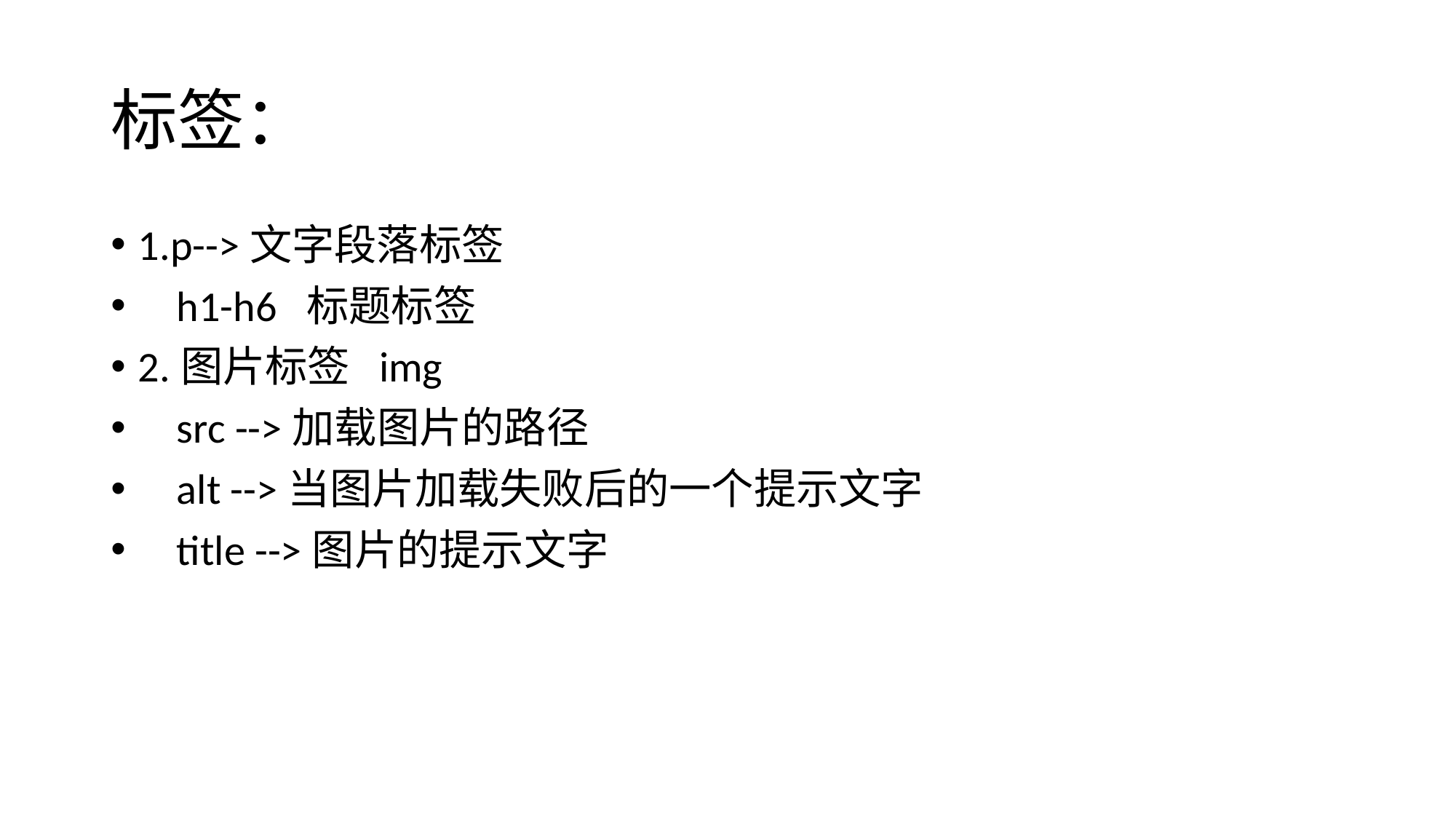

# 标签：
1.p-->文字段落标签
    h1-h6  标题标签
2.图片标签  img
    src -->加载图片的路径
    alt -->当图片加载失败后的一个提示文字
    title -->图片的提示文字